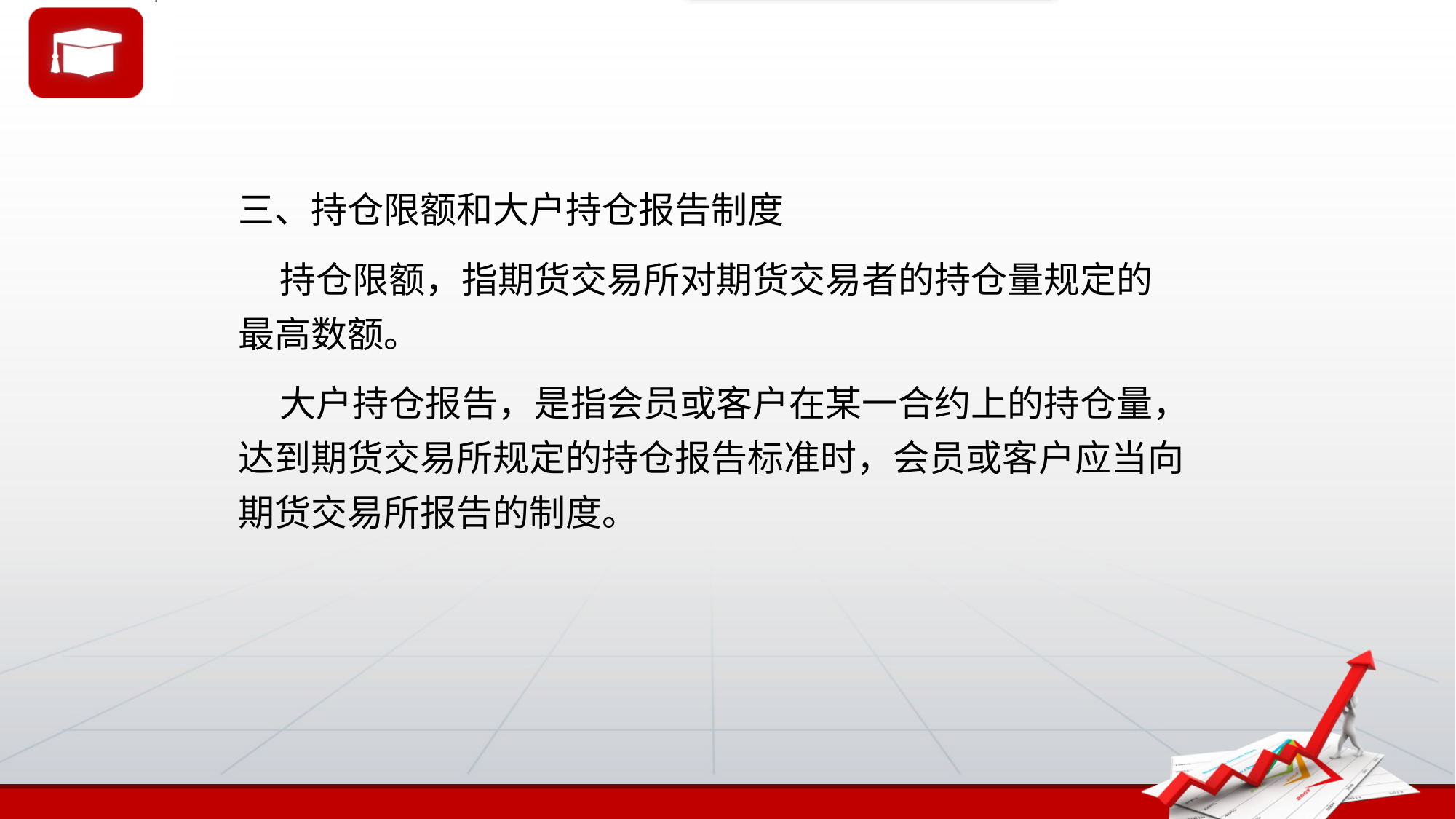

三、持仓限额和大户持仓报告制度
    持仓限额，指期货交易所对期货交易者的持仓量规定的最高数额。
    大户持仓报告，是指会员或客户在某一合约上的持仓量，达到期货交易所规定的持仓报告标准时，会员或客户应当向期货交易所报告的制度。